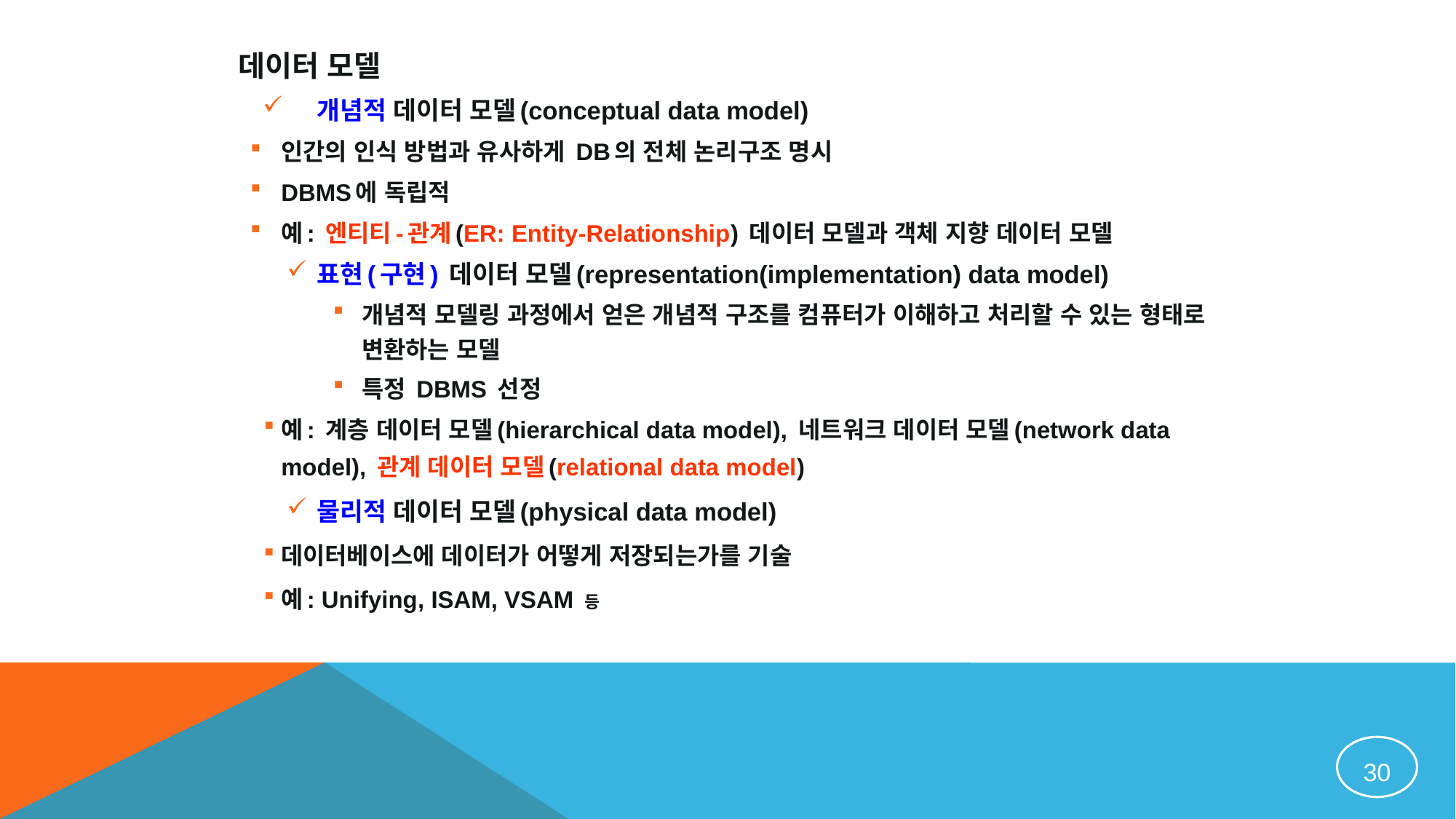

데이터 모델
개념적 데이터 모델(conceptual data model)
인간의 인식 방법과 유사하게 DB의 전체 논리구조 명시
DBMS에 독립적
예: 엔티티-관계(ER: Entity-Relationship) 데이터 모델과 객체 지향 데이터 모델
표현(구현) 데이터 모델(representation(implementation) data model)
개념적 모델링 과정에서 얻은 개념적 구조를 컴퓨터가 이해하고 처리할 수 있는 형태로 변환하는 모델
특정 DBMS 선정
예: 계층 데이터 모델(hierarchical data model), 네트워크 데이터 모델(network data model), 관계 데이터 모델(relational data model)
물리적 데이터 모델(physical data model)
데이터베이스에 데이터가 어떻게 저장되는가를 기술
예: Unifying, ISAM, VSAM 등
30